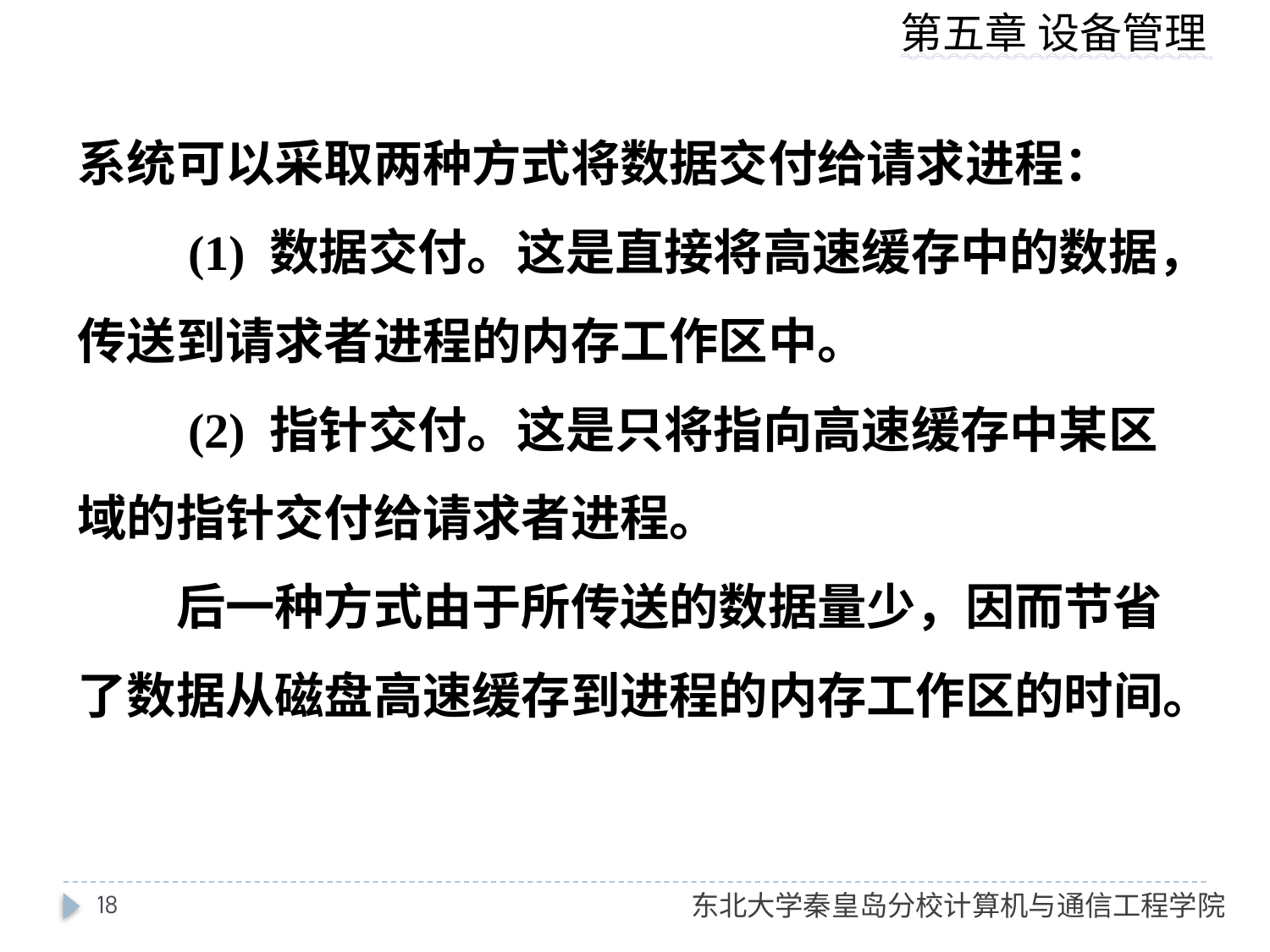

系统可以采取两种方式将数据交付给请求进程：
　　(1) 数据交付。这是直接将高速缓存中的数据，传送到请求者进程的内存工作区中。
　　(2) 指针交付。这是只将指向高速缓存中某区域的指针交付给请求者进程。
　　后一种方式由于所传送的数据量少，因而节省了数据从磁盘高速缓存到进程的内存工作区的时间。

18